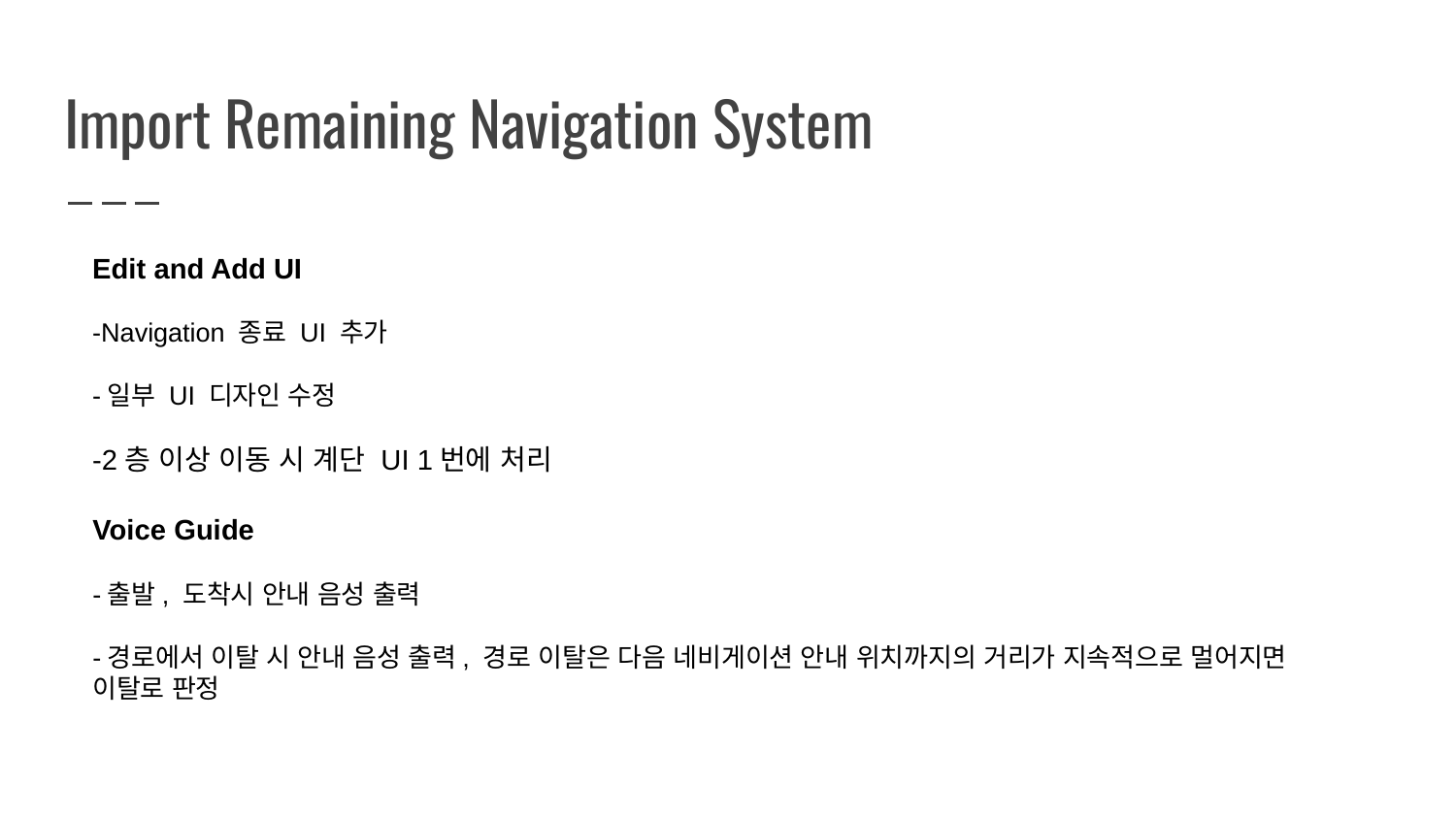

# Import Remaining Navigation System
Edit and Add UI

-Navigation 종료 UI 추가

-일부 UI 디자인 수정

-2층 이상 이동 시 계단 UI 1번에 처리
Voice Guide

-출발, 도착시 안내 음성 출력

-경로에서 이탈 시 안내 음성 출력, 경로 이탈은 다음 네비게이션 안내 위치까지의 거리가 지속적으로 멀어지면 이탈로 판정